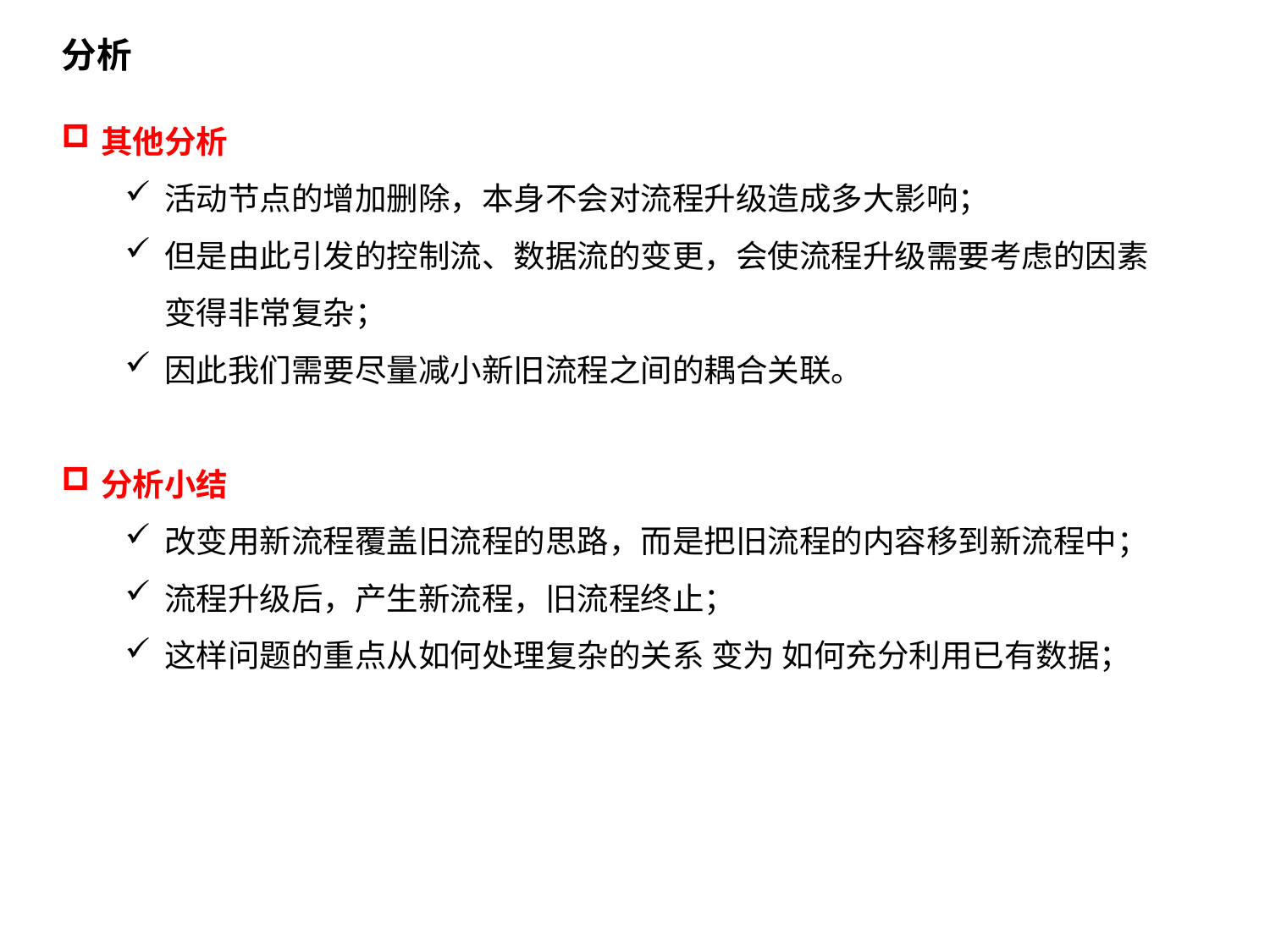

分析
其他分析
活动节点的增加删除，本身不会对流程升级造成多大影响；
但是由此引发的控制流、数据流的变更，会使流程升级需要考虑的因素变得非常复杂；
因此我们需要尽量减小新旧流程之间的耦合关联。

分析小结
改变用新流程覆盖旧流程的思路，而是把旧流程的内容移到新流程中；
流程升级后，产生新流程，旧流程终止；
这样问题的重点从如何处理复杂的关系 变为 如何充分利用已有数据；